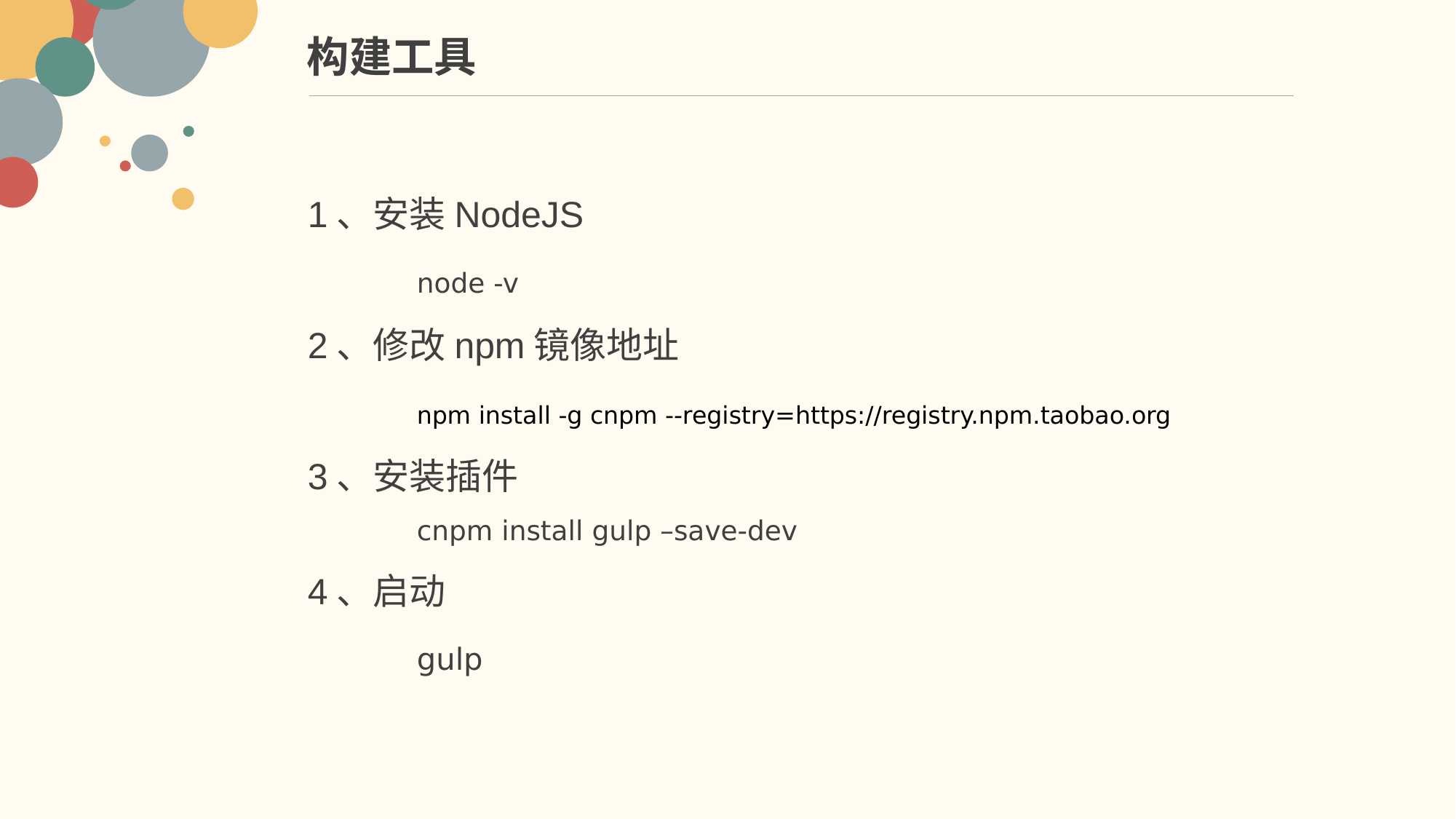

构建工具
1、安装NodeJS
	node -v
2、修改npm镜像地址
	npm install -g cnpm --registry=https://registry.npm.taobao.org
3、安装插件
	cnpm install gulp –save-dev
4、启动
	gulp